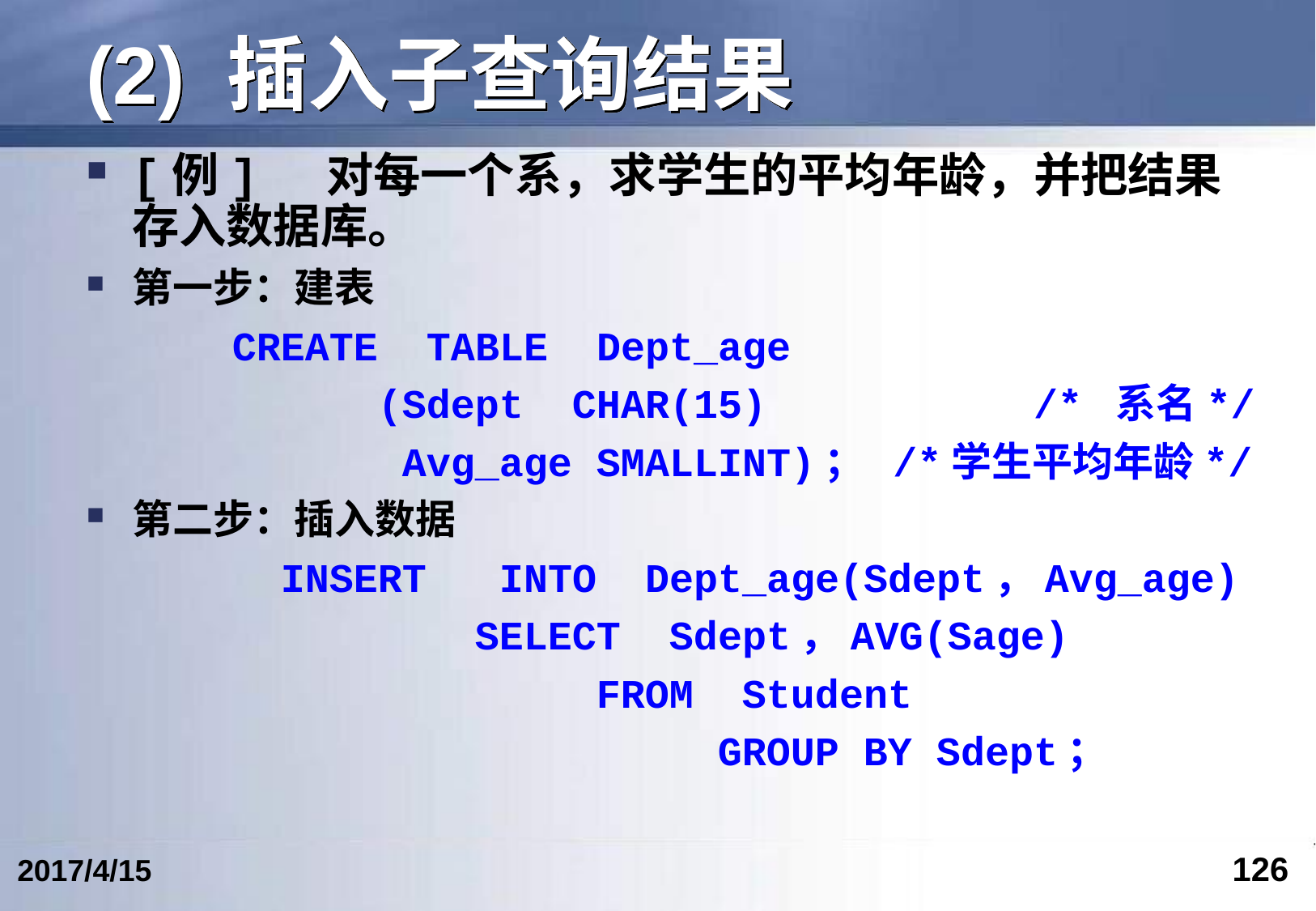

# (2) 插入子查询结果
[例]  对每一个系，求学生的平均年龄，并把结果存入数据库。
第一步：建表
      CREATE  TABLE  Dept_age
            (Sdept  CHAR(15)           /* 系名*/
             Avg_age SMALLINT)；  /*学生平均年龄*/
第二步：插入数据
        INSERT   INTO  Dept_age(Sdept，Avg_age)
                SELECT  Sdept，AVG(Sage)
                     FROM  Student
                          GROUP BY Sdept；
126
2017/4/15